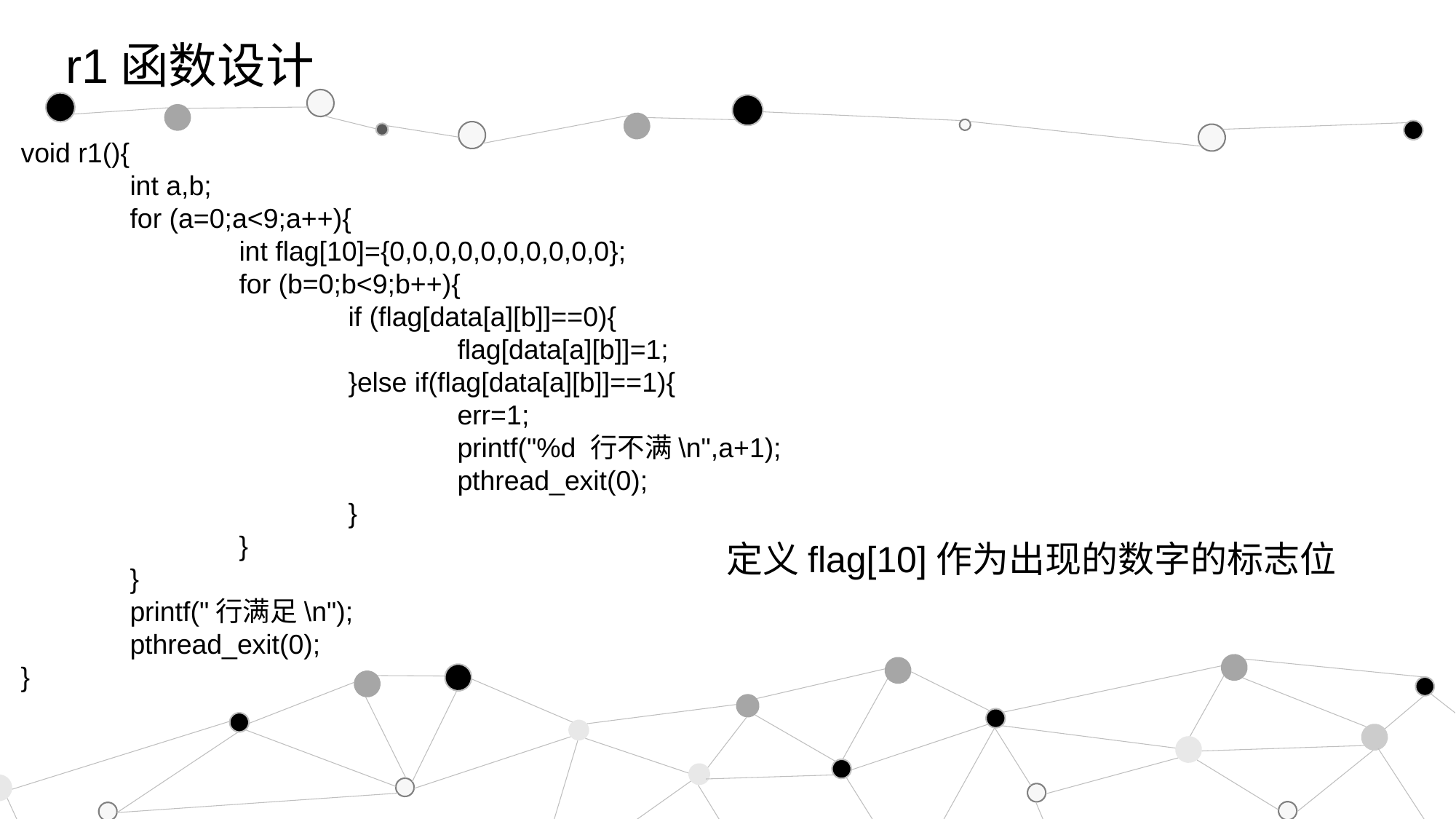

r1函数设计

void r1(){
	int a,b;
	for (a=0;a<9;a++){
		int flag[10]={0,0,0,0,0,0,0,0,0,0};
		for (b=0;b<9;b++){
			if (flag[data[a][b]]==0){
				flag[data[a][b]]=1;
			}else if(flag[data[a][b]]==1){
			    	err=1;
				printf("%d 行不满\n",a+1);
				pthread_exit(0);
			}
		}
	}
	printf("行满足\n");
	pthread_exit(0);
}
定义flag[10]作为出现的数字的标志位